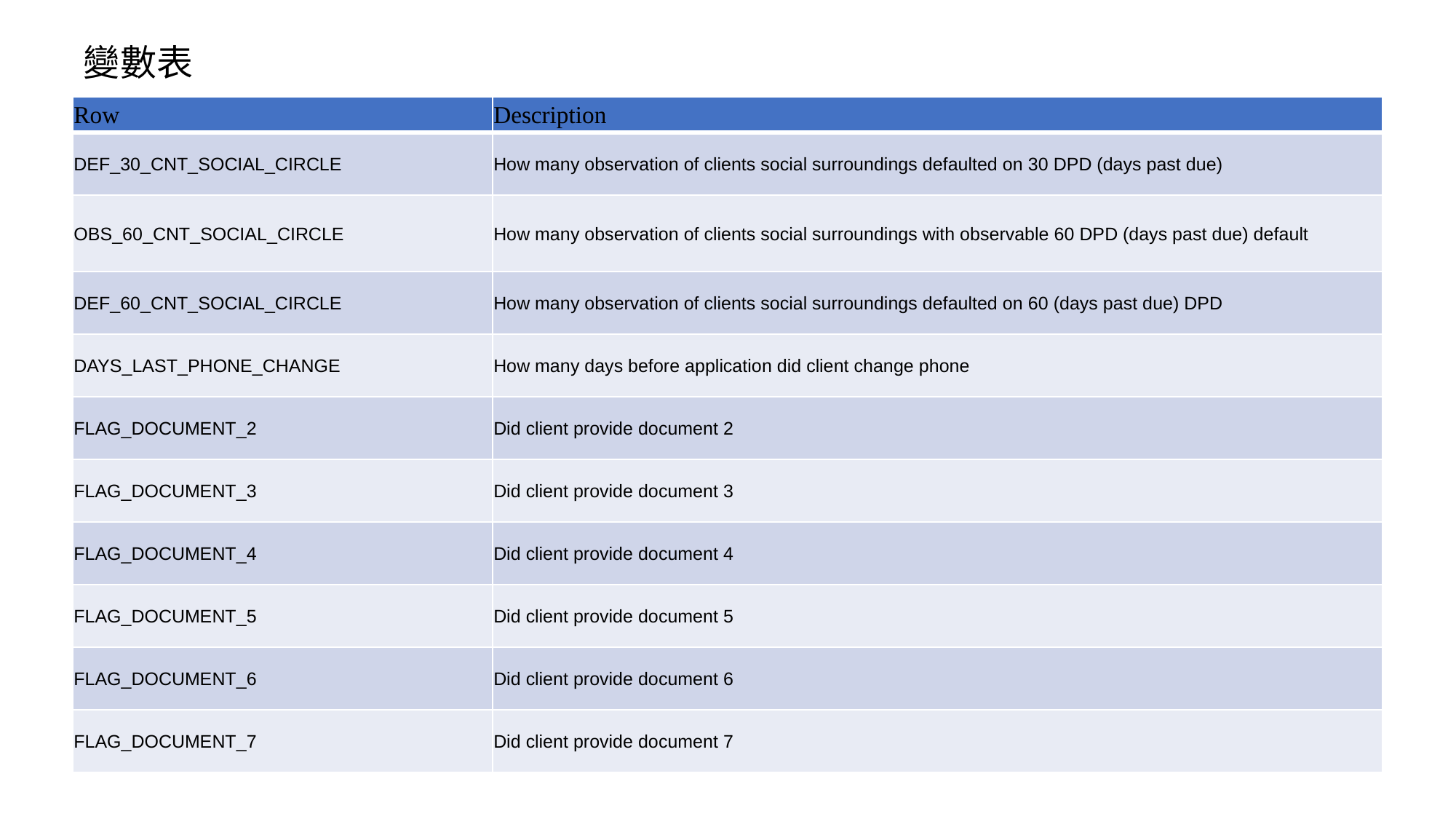

變數表
| Row | Description |
| --- | --- |
| DEF\_30\_CNT\_SOCIAL\_CIRCLE | How many observation of clients social surroundings defaulted on 30 DPD (days past due) |
| OBS\_60\_CNT\_SOCIAL\_CIRCLE | How many observation of clients social surroundings with observable 60 DPD (days past due) default |
| DEF\_60\_CNT\_SOCIAL\_CIRCLE | How many observation of clients social surroundings defaulted on 60 (days past due) DPD |
| DAYS\_LAST\_PHONE\_CHANGE | How many days before application did client change phone |
| FLAG\_DOCUMENT\_2 | Did client provide document 2 |
| FLAG\_DOCUMENT\_3 | Did client provide document 3 |
| FLAG\_DOCUMENT\_4 | Did client provide document 4 |
| FLAG\_DOCUMENT\_5 | Did client provide document 5 |
| FLAG\_DOCUMENT\_6 | Did client provide document 6 |
| FLAG\_DOCUMENT\_7 | Did client provide document 7 |